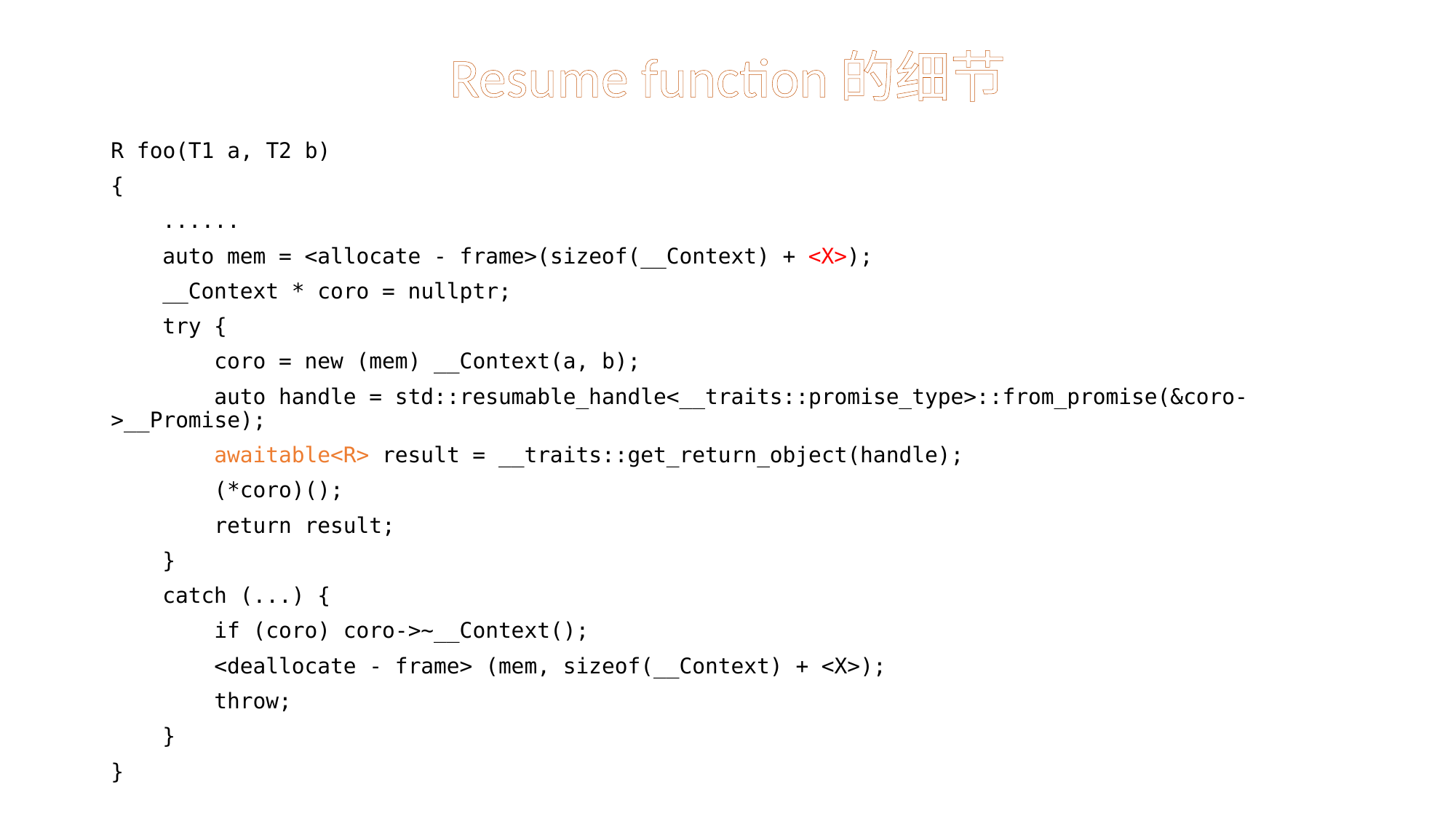

# Resume function的细节
R foo(T1 a, T2 b)
{
    ......
    auto mem = <allocate - frame>(sizeof(__Context) + <X>);
    __Context * coro = nullptr;
    try {
        coro = new (mem) __Context(a, b);
        auto handle = std::resumable_handle<__traits::promise_type>::from_promise(&coro->__Promise);
        awaitable<R> result = __traits::get_return_object(handle);
        (*coro)();
        return result;
    }
    catch (...) {
        if (coro) coro->~__Context();
        <deallocate - frame> (mem, sizeof(__Context) + <X>);
        throw;
    }
}